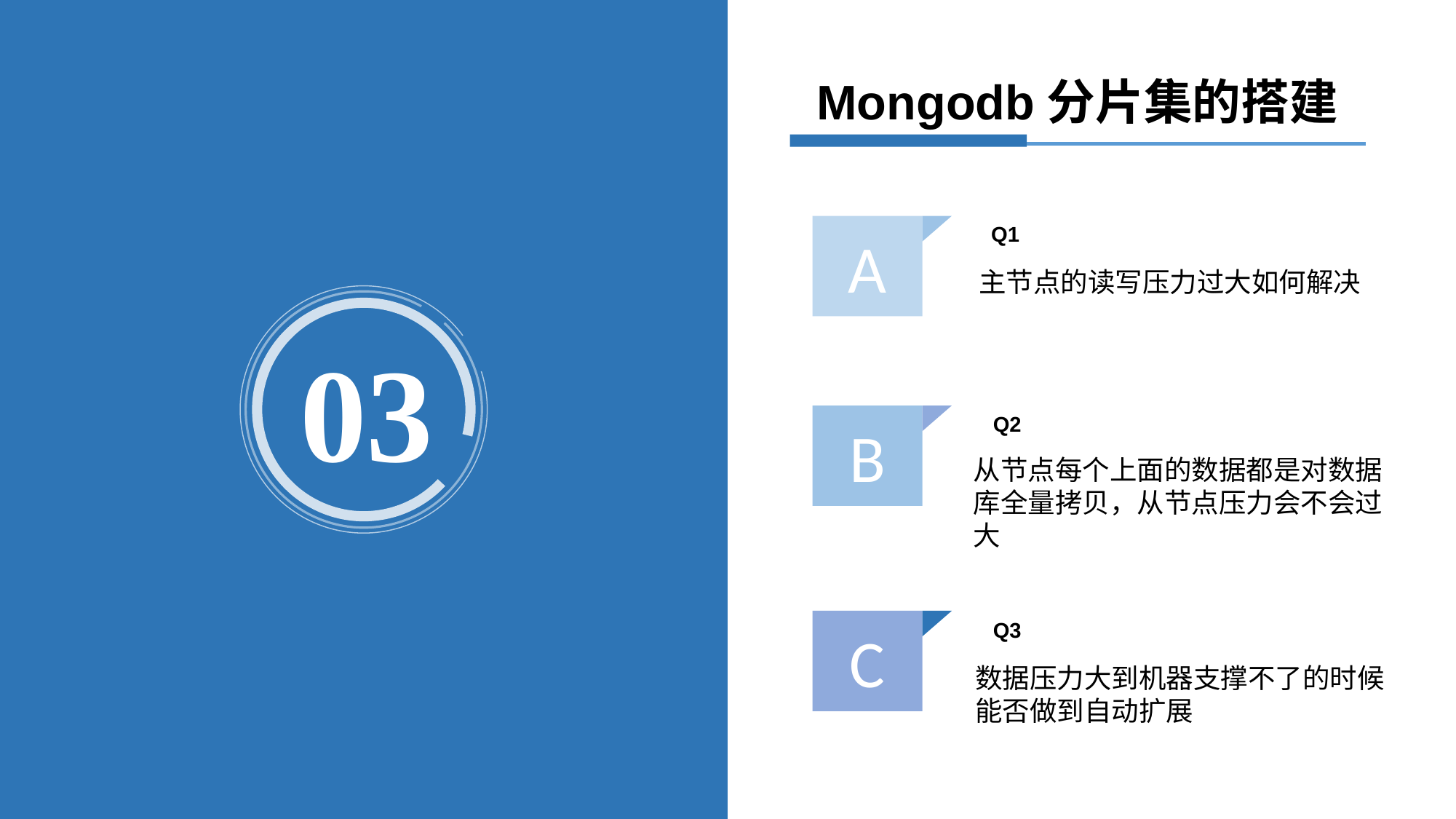

Mongodb分片集的搭建

A
Q1
主节点的读写压力过大如何解决

03

B
Q2
从节点每个上面的数据都是对数据库全量拷贝，从节点压力会不会过大

C
Q3
数据压力大到机器支撑不了的时候能否做到自动扩展